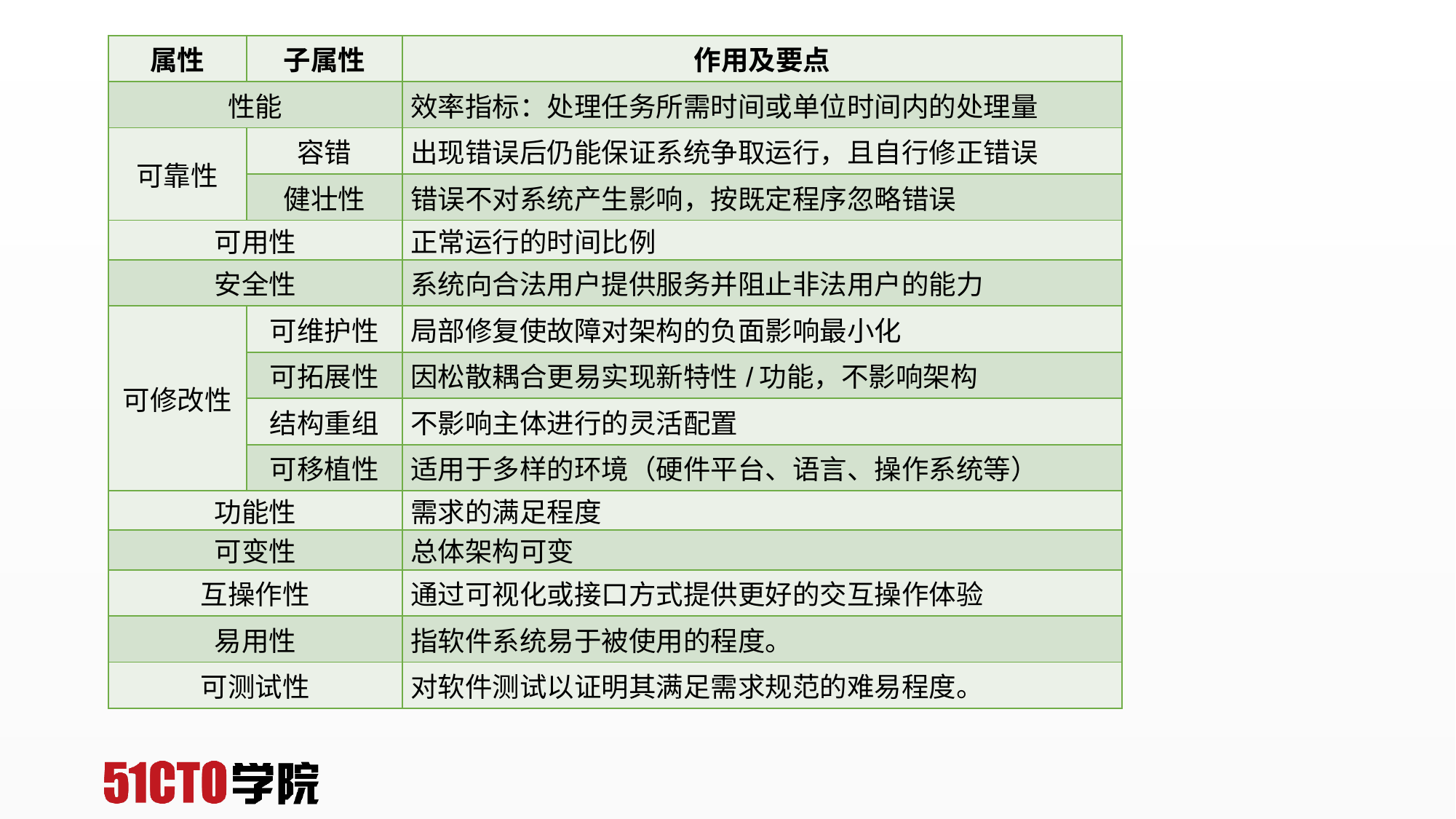

| 属性 | 子属性 | 作用及要点 |
| --- | --- | --- |
| 性能 |  | 效率指标：处理任务所需时间或单位时间内的处理量 |
| 可靠性 | 容错 | 出现错误后仍能保证系统争取运行，且自行修正错误 |
|  | 健壮性 | 错误不对系统产生影响，按既定程序忽略错误 |
| 可用性 |  | 正常运行的时间比例 |
| 安全性 |  | 系统向合法用户提供服务并阻止非法用户的能力 |
| 可修改性 | 可维护性 | 局部修复使故障对架构的负面影响最小化 |
|  | 可拓展性 | 因松散耦合更易实现新特性/功能，不影响架构 |
|  | 结构重组 | 不影响主体进行的灵活配置 |
|  | 可移植性 | 适用于多样的环境（硬件平台、语言、操作系统等） |
| 功能性 |  | 需求的满足程度 |
| 可变性 |  | 总体架构可变 |
| 互操作性 |  | 通过可视化或接口方式提供更好的交互操作体验 |
| 易用性 |  | 指软件系统易于被使用的程度。 |
| 可测试性 |  | 对软件测试以证明其满足需求规范的难易程度。 |